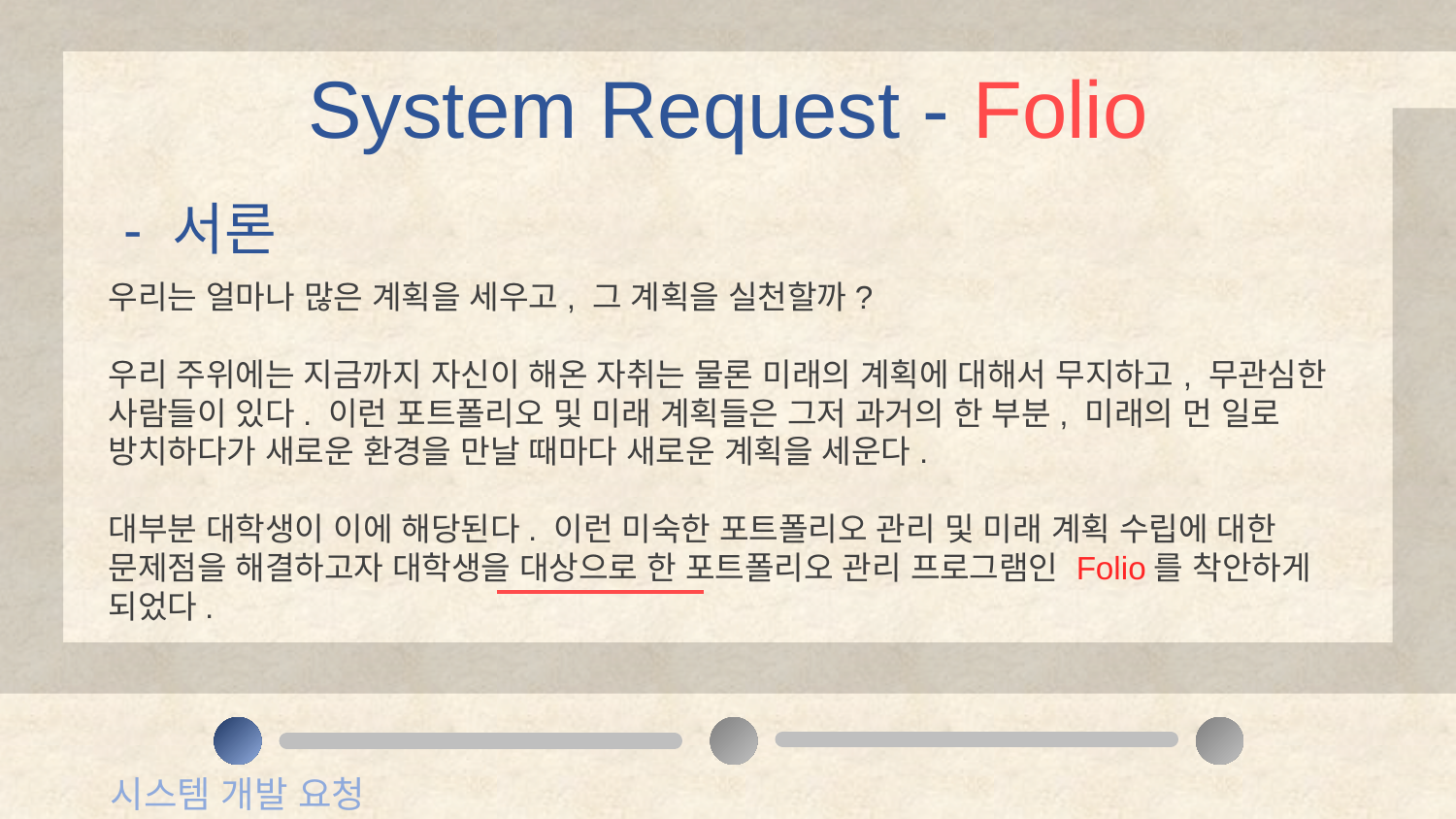

System Request - Folio
- 서론
우리는 얼마나 많은 계획을 세우고, 그 계획을 실천할까?

우리 주위에는 지금까지 자신이 해온 자취는 물론 미래의 계획에 대해서 무지하고, 무관심한 사람들이 있다. 이런 포트폴리오 및 미래 계획들은 그저 과거의 한 부분, 미래의 먼 일로 방치하다가 새로운 환경을 만날 때마다 새로운 계획을 세운다.

대부분 대학생이 이에 해당된다. 이런 미숙한 포트폴리오 관리 및 미래 계획 수립에 대한 문제점을 해결하고자 대학생을 대상으로 한 포트폴리오 관리 프로그램인 Folio를 착안하게 되었다.

시스템 개발 요청